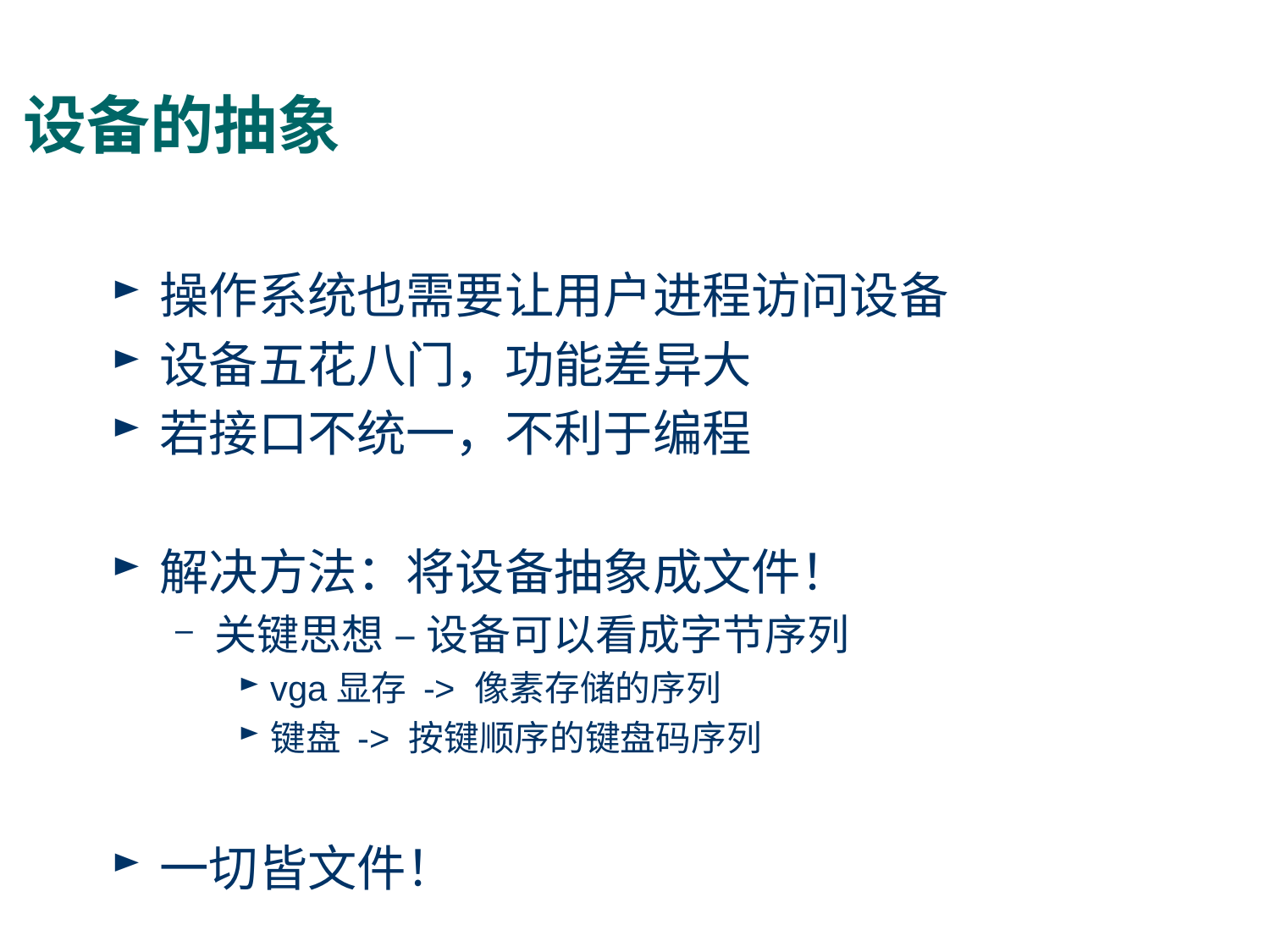

# 设备的抽象
操作系统也需要让用户进程访问设备
设备五花八门，功能差异大
若接口不统一，不利于编程

解决方法：将设备抽象成文件！
关键思想 – 设备可以看成字节序列
vga显存 -> 像素存储的序列
键盘 -> 按键顺序的键盘码序列

一切皆文件！